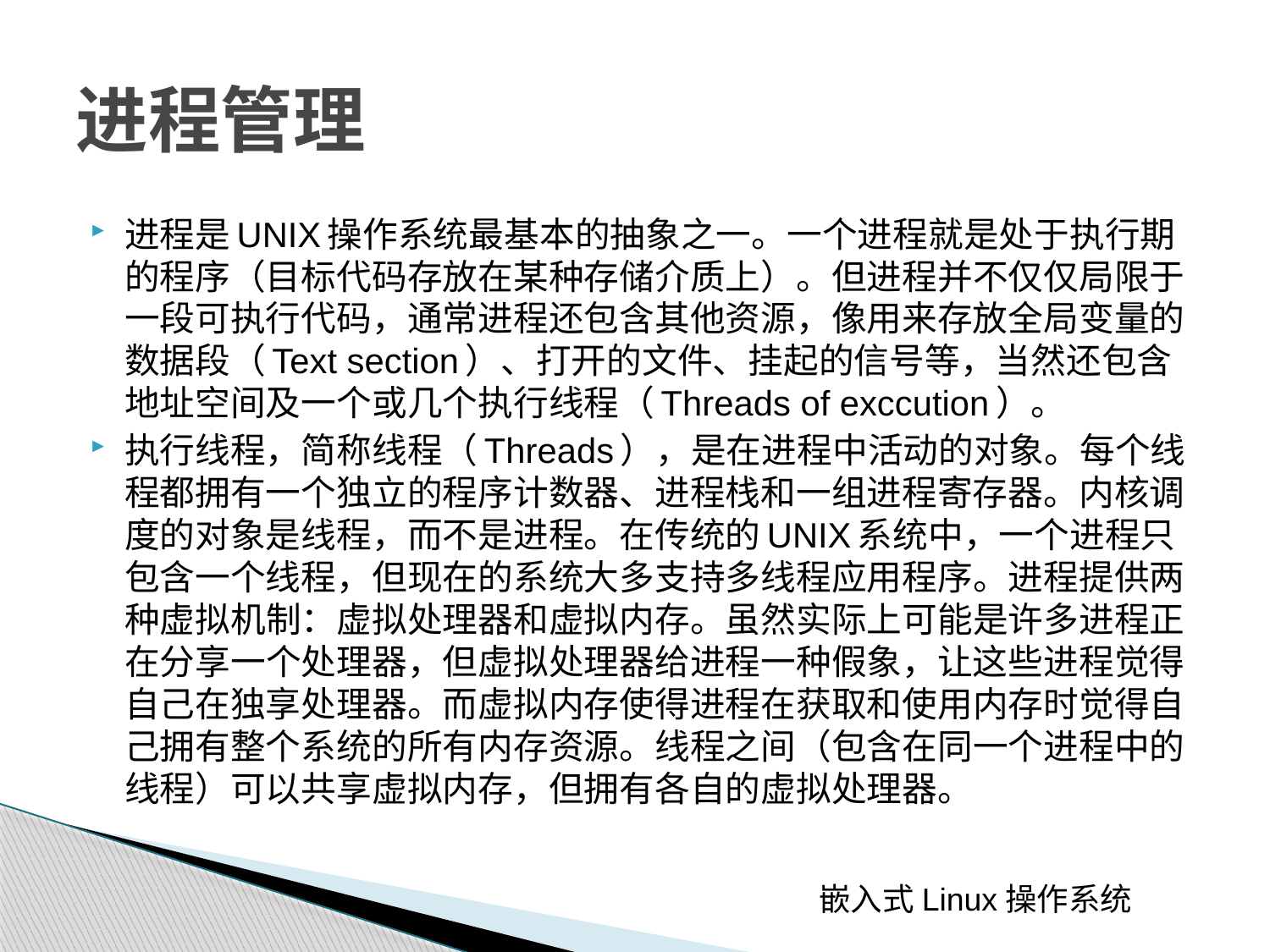

# 进程管理
进程是UNIX操作系统最基本的抽象之一。一个进程就是处于执行期的程序（目标代码存放在某种存储介质上）。但进程并不仅仅局限于一段可执行代码，通常进程还包含其他资源，像用来存放全局变量的数据段（Text section）、打开的文件、挂起的信号等，当然还包含地址空间及一个或几个执行线程（Threads of exccution）。
执行线程，简称线程（Threads），是在进程中活动的对象。每个线程都拥有一个独立的程序计数器、进程栈和一组进程寄存器。内核调度的对象是线程，而不是进程。在传统的UNIX系统中，一个进程只包含一个线程，但现在的系统大多支持多线程应用程序。进程提供两种虚拟机制：虚拟处理器和虚拟内存。虽然实际上可能是许多进程正在分享一个处理器，但虚拟处理器给进程一种假象，让这些进程觉得自己在独享处理器。而虚拟内存使得进程在获取和使用内存时觉得自己拥有整个系统的所有内存资源。线程之间（包含在同一个进程中的线程）可以共享虚拟内存，但拥有各自的虚拟处理器。

         嵌入式Linux操作系统